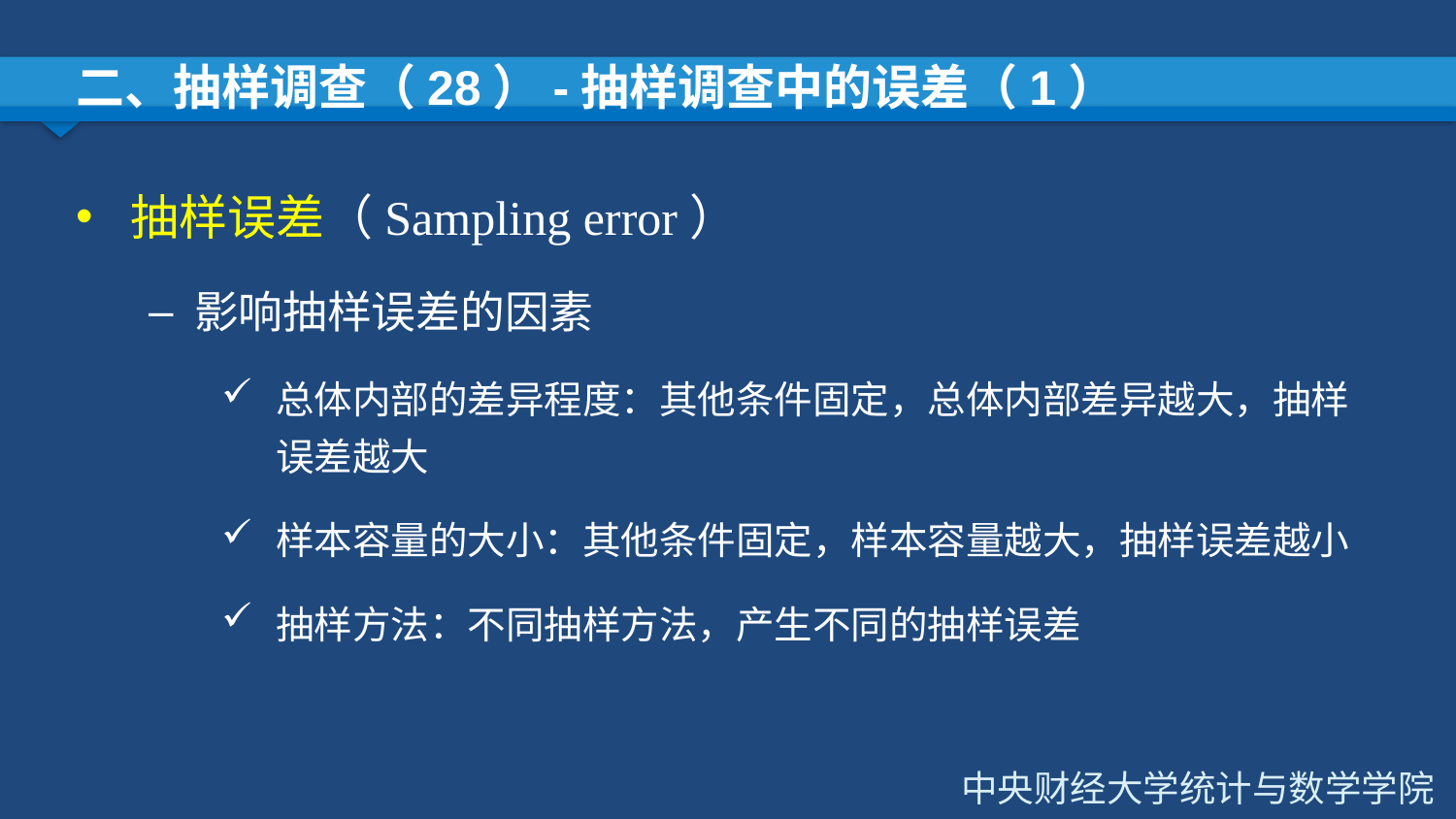

# 二、抽样调查（28）-抽样调查中的误差（1）
抽样误差（Sampling error）
影响抽样误差的因素
总体内部的差异程度：其他条件固定，总体内部差异越大，抽样误差越大
样本容量的大小：其他条件固定，样本容量越大，抽样误差越小
抽样方法：不同抽样方法，产生不同的抽样误差